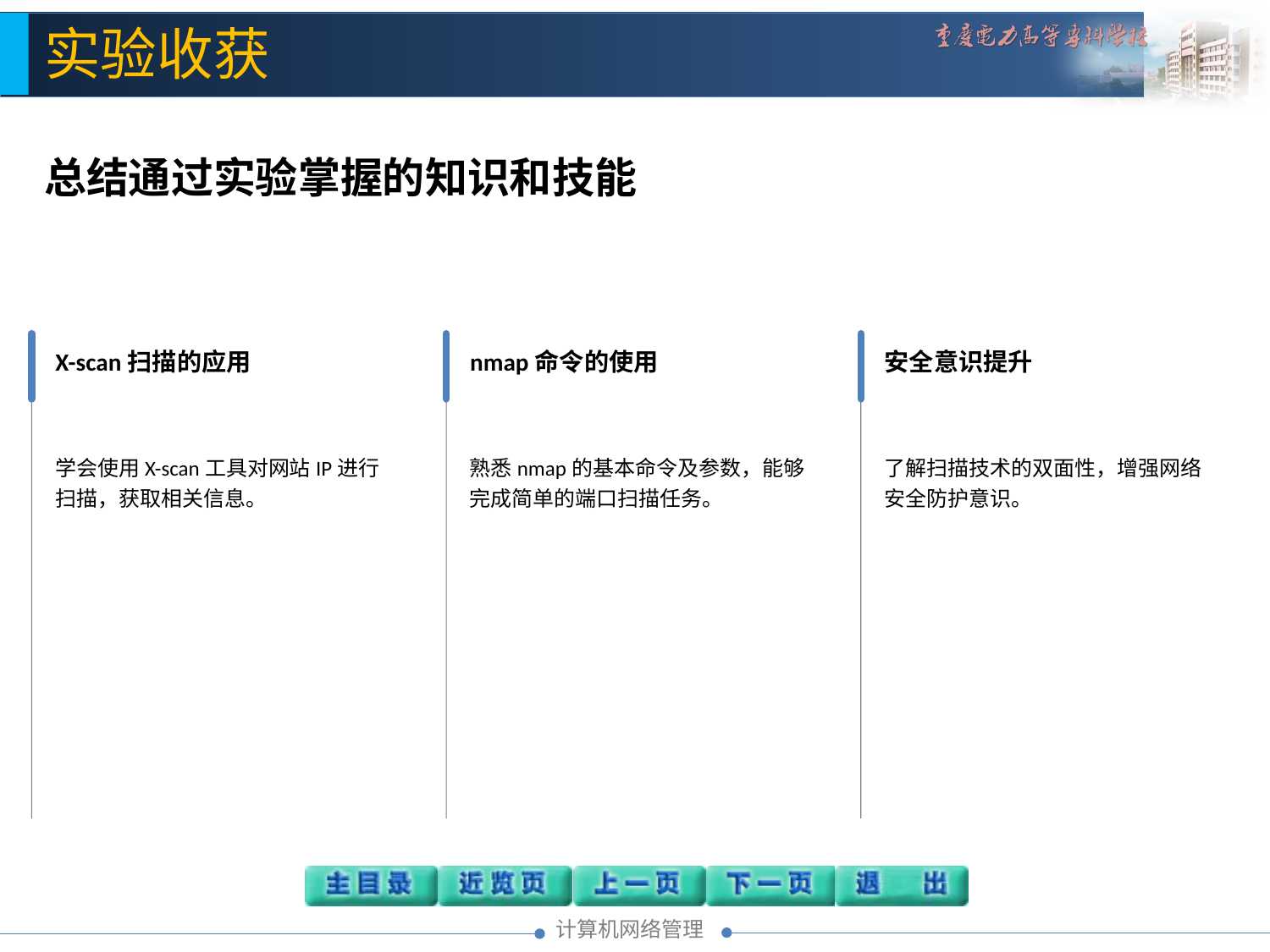

实验收获
总结通过实验掌握的知识和技能
X-scan扫描的应用
学会使用X-scan工具对网站IP进行扫描，获取相关信息。
nmap命令的使用
熟悉nmap的基本命令及参数，能够完成简单的端口扫描任务。
安全意识提升
了解扫描技术的双面性，增强网络安全防护意识。